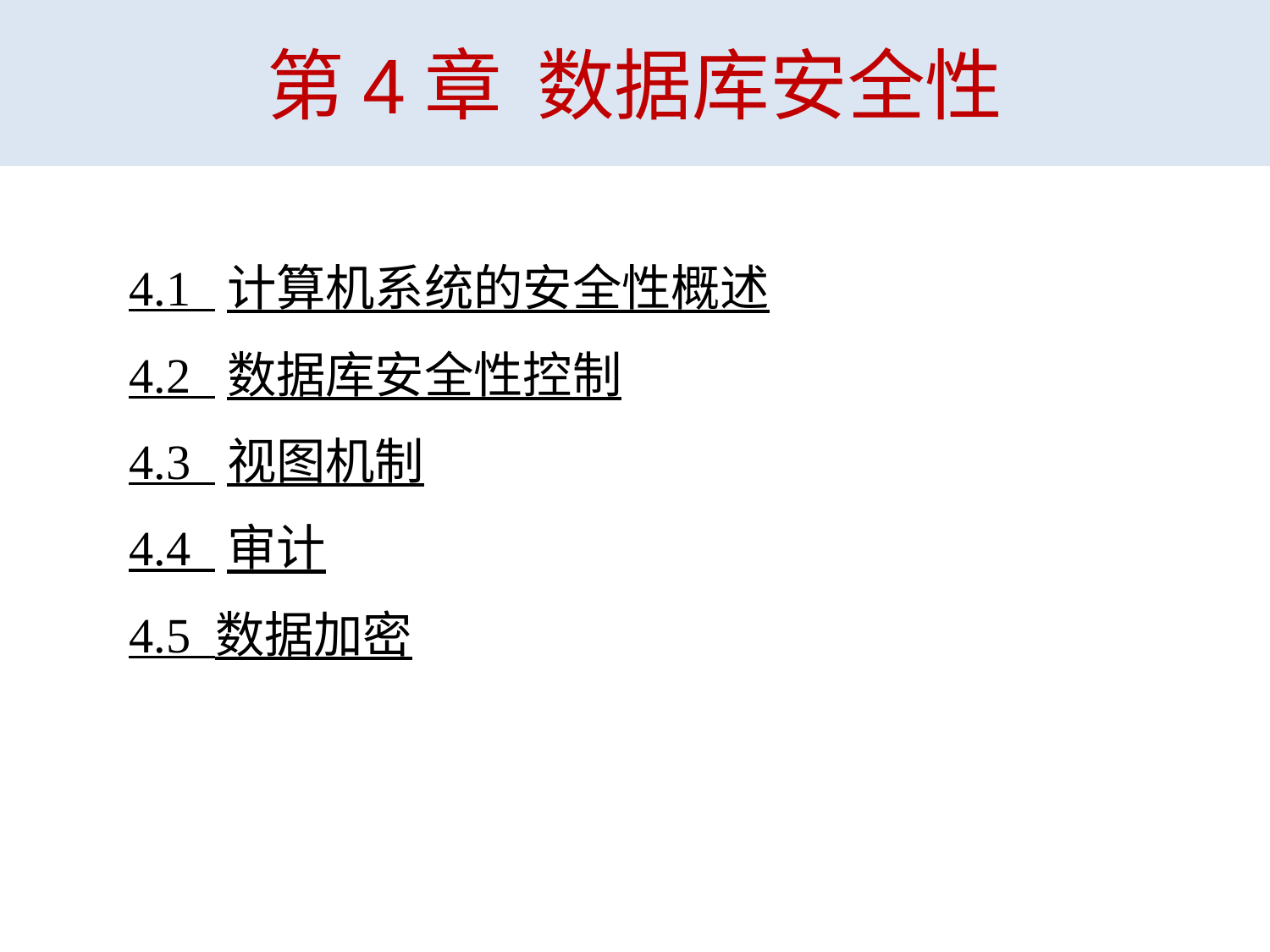

# 第4章  数据库安全性
4.1  计算机系统的安全性概述
4.2  数据库安全性控制
4.3  视图机制
4.4  审计
4.5  数据加密